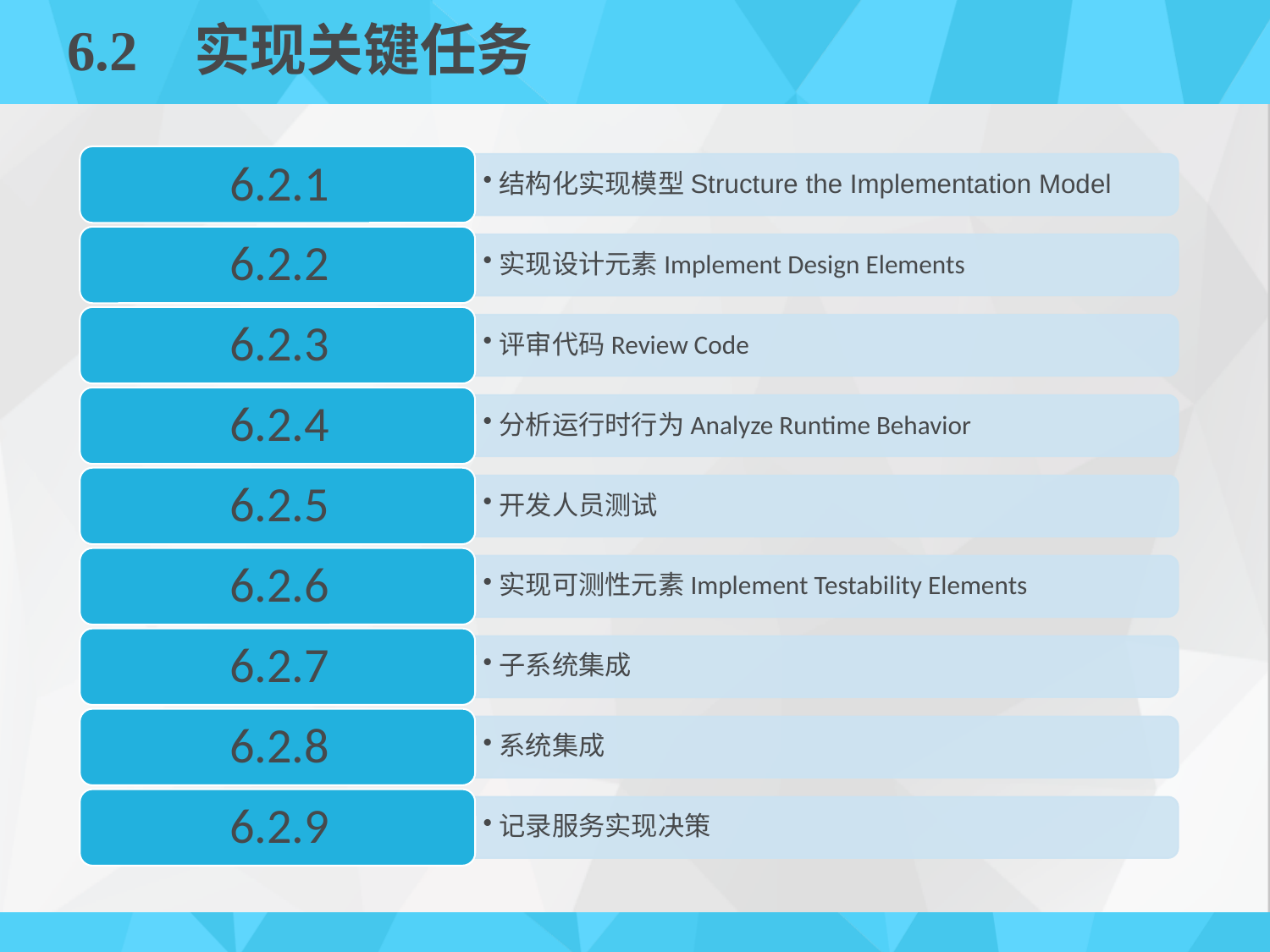

# 6.2 	实现关键任务
结构化实现模型Structure the Implementation Model
6.2.1
实现设计元素Implement Design Elements
6.2.2
评审代码Review Code
6.2.3
分析运行时行为Analyze Runtime Behavior
6.2.4
开发人员测试
6.2.5
实现可测性元素Implement Testability Elements
6.2.6
子系统集成
6.2.7
系统集成
6.2.8
记录服务实现决策
6.2.9